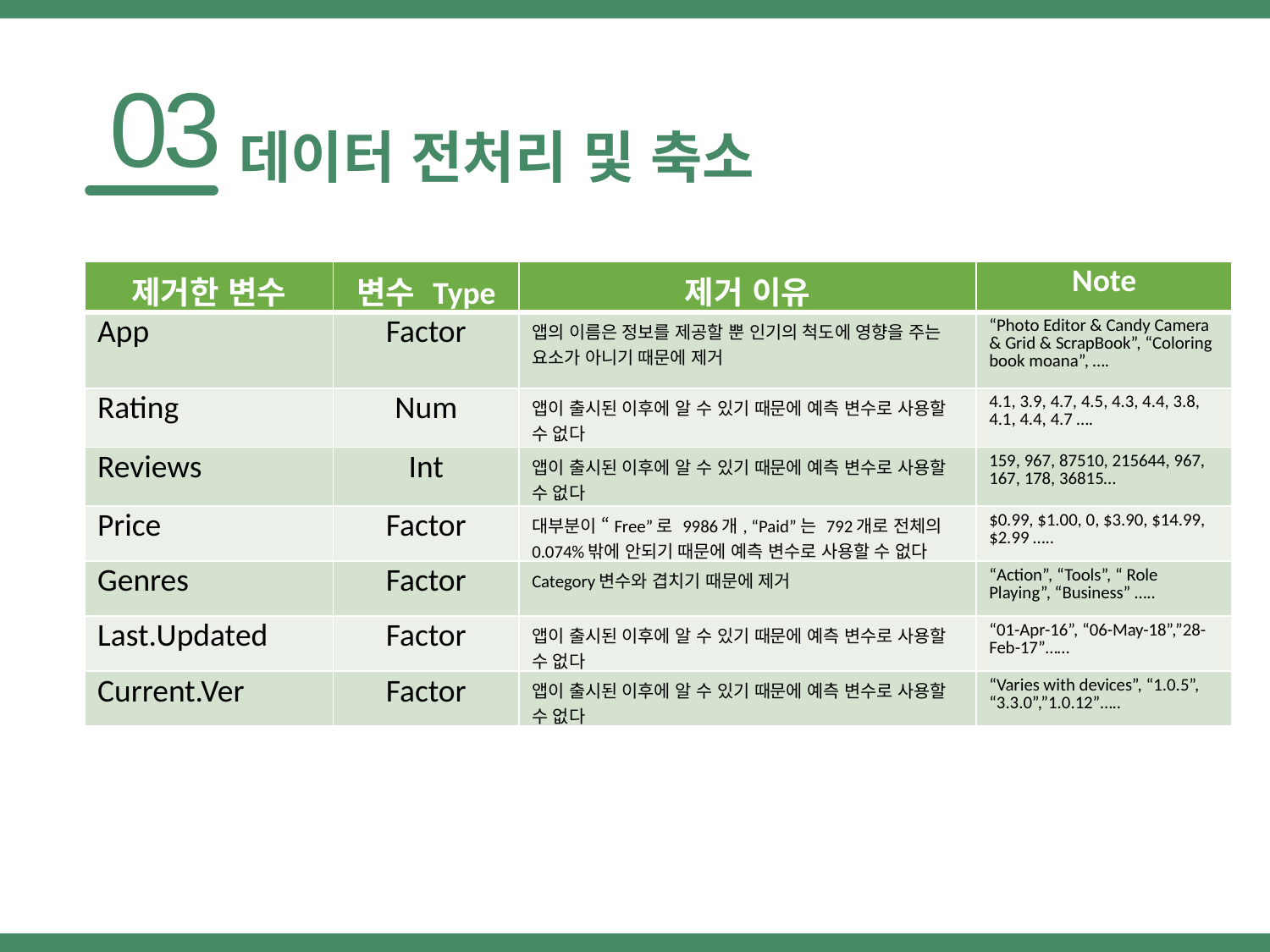

03
데이터 전처리 및 축소
| 제거한 변수 | 변수 Type | 제거 이유 | Note |
| --- | --- | --- | --- |
| App | Factor | 앱의 이름은 정보를 제공할 뿐 인기의 척도에 영향을 주는 요소가 아니기 때문에 제거 | “Photo Editor & Candy Camera & Grid & ScrapBook”, “Coloring book moana”, …. |
| Rating | Num | 앱이 출시된 이후에 알 수 있기 때문에 예측 변수로 사용할 수 없다 | 4.1, 3.9, 4.7, 4.5, 4.3, 4.4, 3.8, 4.1, 4.4, 4.7 …. |
| Reviews | Int | 앱이 출시된 이후에 알 수 있기 때문에 예측 변수로 사용할 수 없다 | 159, 967, 87510, 215644, 967, 167, 178, 36815… |
| Price | Factor | 대부분이 “Free”로 9986개, “Paid”는 792개로 전체의 0.074%밖에 안되기 때문에 예측 변수로 사용할 수 없다 | $0.99, $1.00, 0, $3.90, $14.99, $2.99 ….. |
| Genres | Factor | Category변수와 겹치기 때문에 제거 | “Action”, “Tools”, “ Role Playing”, “Business” ….. |
| Last.Updated | Factor | 앱이 출시된 이후에 알 수 있기 때문에 예측 변수로 사용할 수 없다 | “01-Apr-16”, “06-May-18”,”28-Feb-17”…… |
| Current.Ver | Factor | 앱이 출시된 이후에 알 수 있기 때문에 예측 변수로 사용할 수 없다 | “Varies with devices”, “1.0.5”, “3.3.0”,”1.0.12”….. |